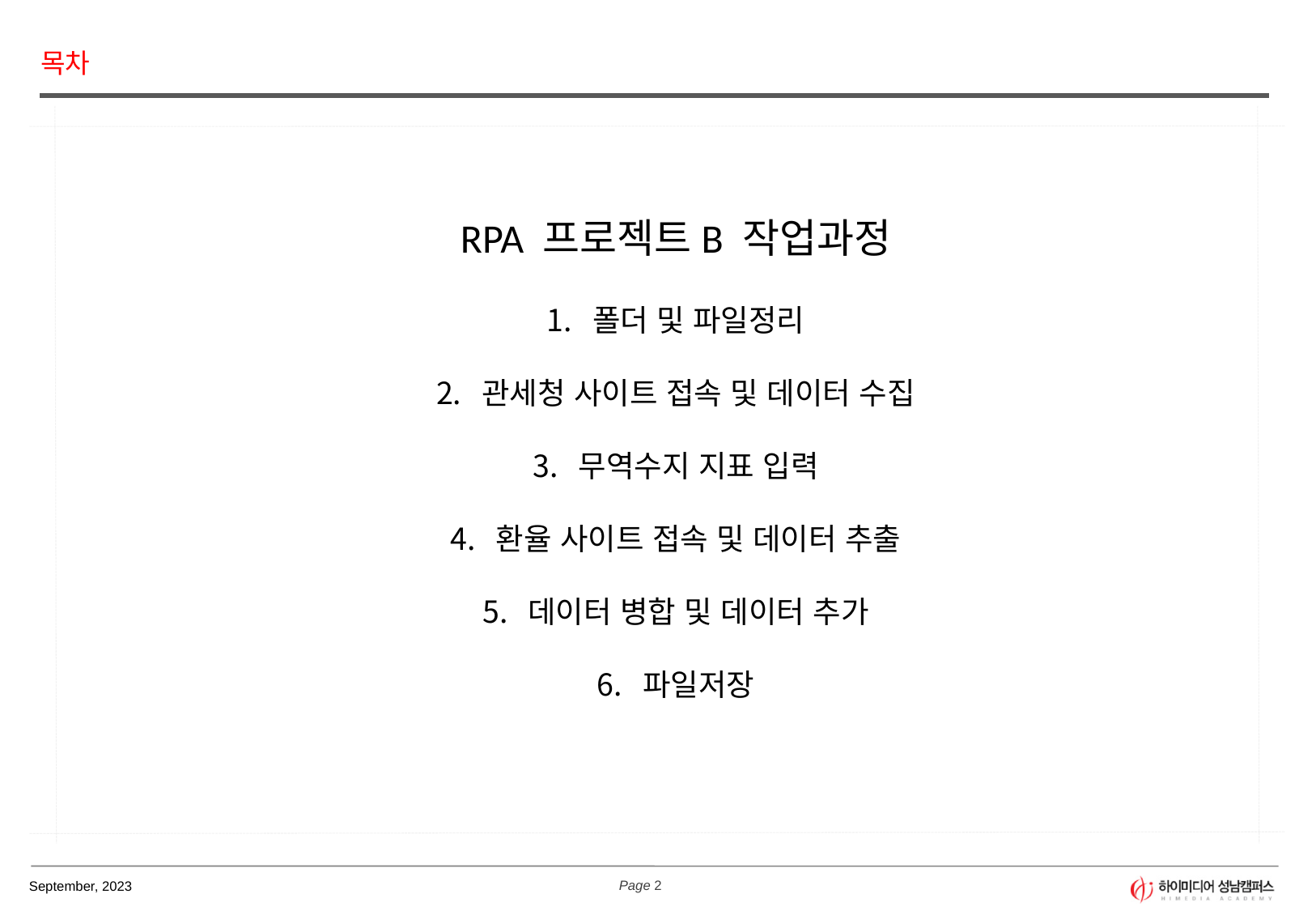

목차
RPA 프로젝트B 작업과정

폴더 및 파일정리

관세청 사이트 접속 및 데이터 수집

무역수지 지표 입력

환율 사이트 접속 및 데이터 추출

데이터 병합 및 데이터 추가

파일저장